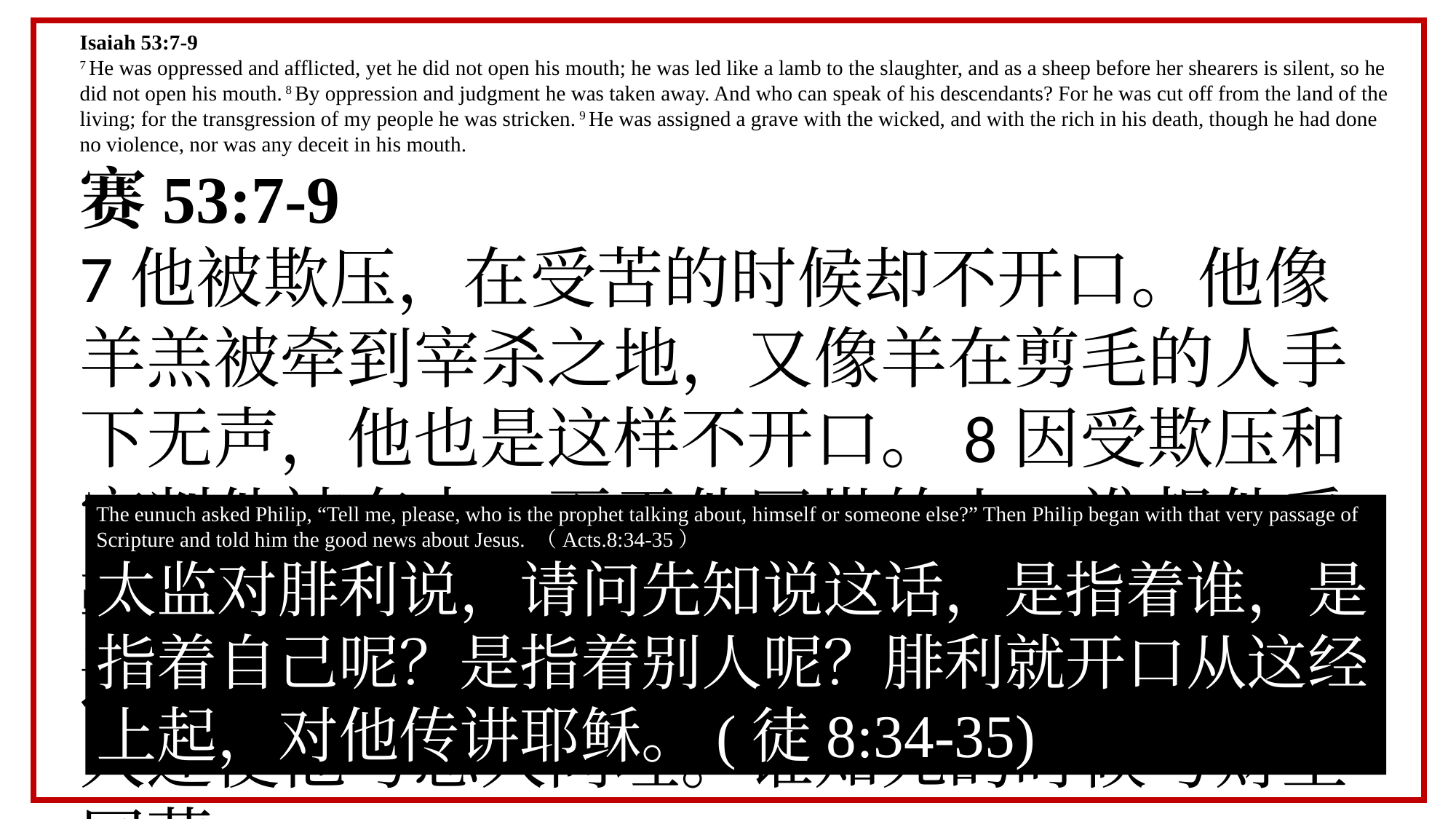

Isaiah 53:7-9
7 He was oppressed and afflicted, yet he did not open his mouth; he was led like a lamb to the slaughter, and as a sheep before her shearers is silent, so he did not open his mouth. 8 By oppression and judgment he was taken away. And who can speak of his descendants? For he was cut off from the land of the living; for the transgression of my people he was stricken. 9 He was assigned a grave with the wicked, and with the rich in his death, though he had done no violence, nor was any deceit in his mouth.
赛53:7-9
7他被欺压，在受苦的时候却不开口。他像羊羔被牵到宰杀之地，又像羊在剪毛的人手下无声，他也是这样不开口。8因受欺压和审判他被夺去。至于他同世的人，谁想他受鞭打，从活人之地被剪除，是因我百姓的罪过呢？9他虽然未行强暴，口中也没有诡诈，人还使他与恶人同埋。谁知死的时候与财主同葬。
The eunuch asked Philip, “Tell me, please, who is the prophet talking about, himself or someone else?” Then Philip began with that very passage of Scripture and told him the good news about Jesus. （Acts.8:34-35）
太监对腓利说，请问先知说这话，是指着谁，是指着自己呢？是指着别人呢？腓利就开口从这经上起，对他传讲耶稣。(徒8:34-35)